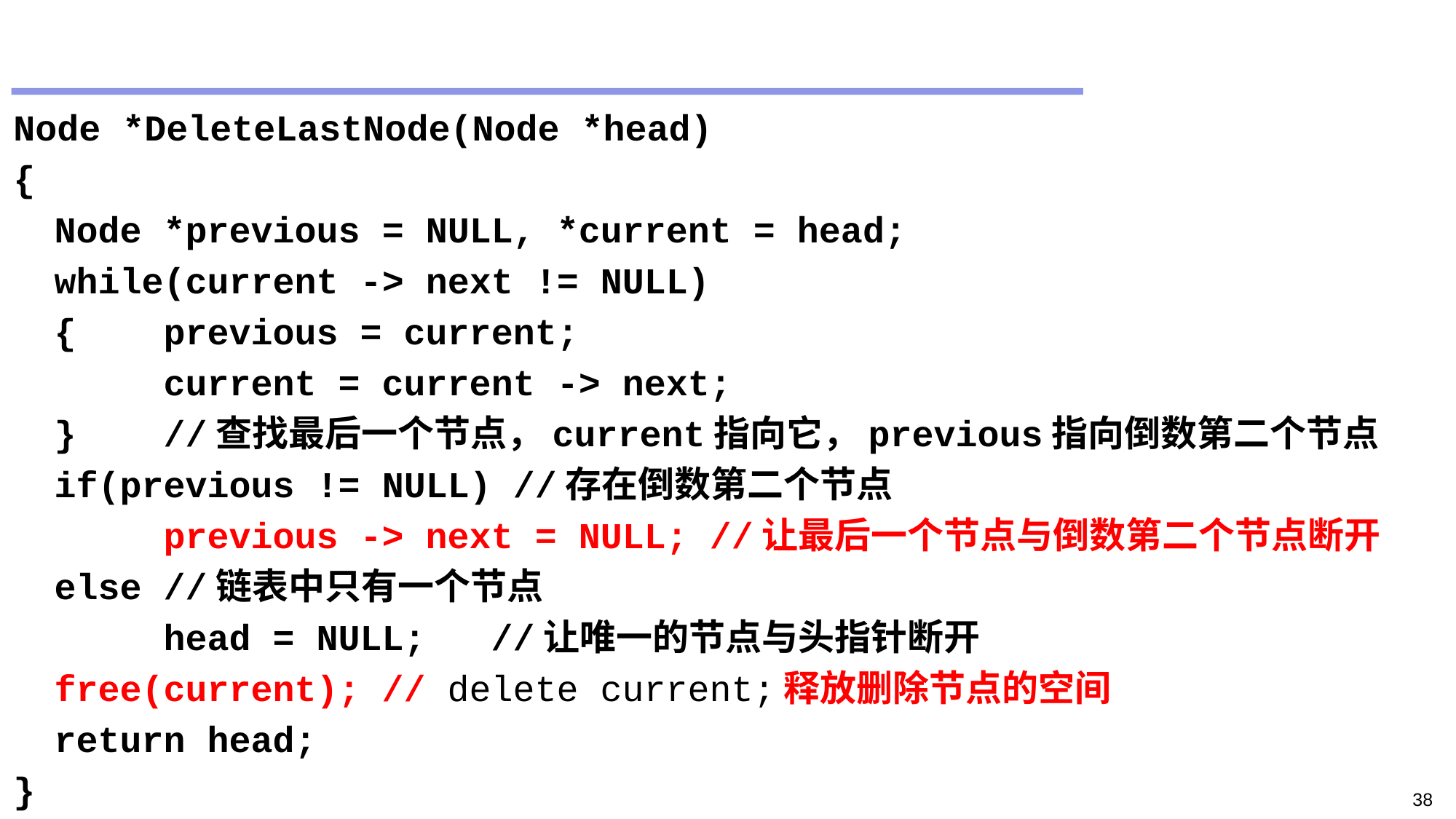

#
Node *DeleteLastNode(Node *head)
{
	Node *previous = NULL, *current = head;
	while(current -> next != NULL)
	{	previous = current;
		current = current -> next;
	}	//查找最后一个节点，current指向它，previous指向倒数第二个节点
	if(previous != NULL) //存在倒数第二个节点
		previous -> next = NULL; //让最后一个节点与倒数第二个节点断开
	else	//链表中只有一个节点
		head = NULL;	//让唯一的节点与头指针断开
	free(current);	// delete current;释放删除节点的空间
	return head;
}

38